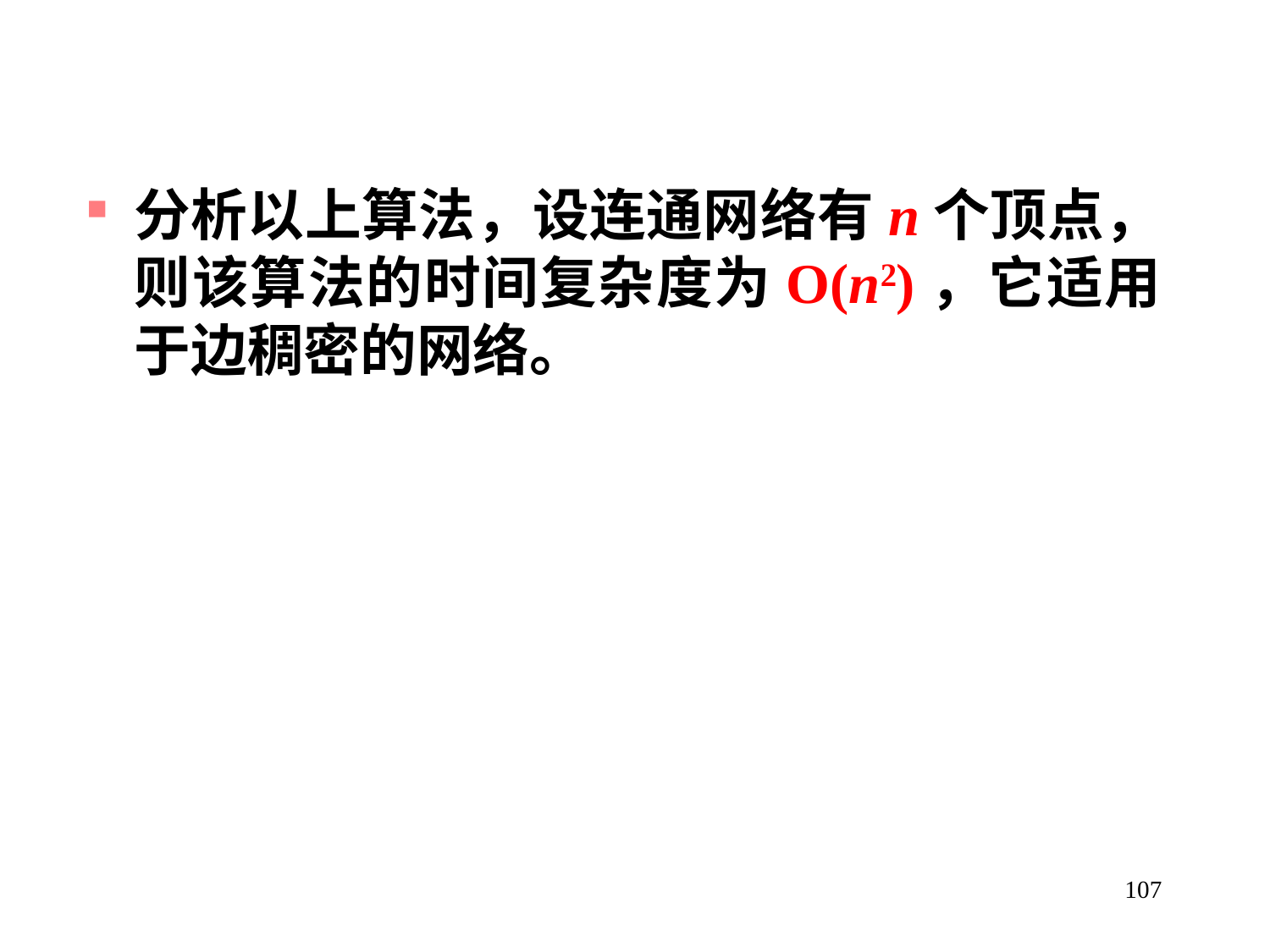

分析以上算法，设连通网络有n个顶点，则该算法的时间复杂度为O(n2)，它适用于边稠密的网络。
107